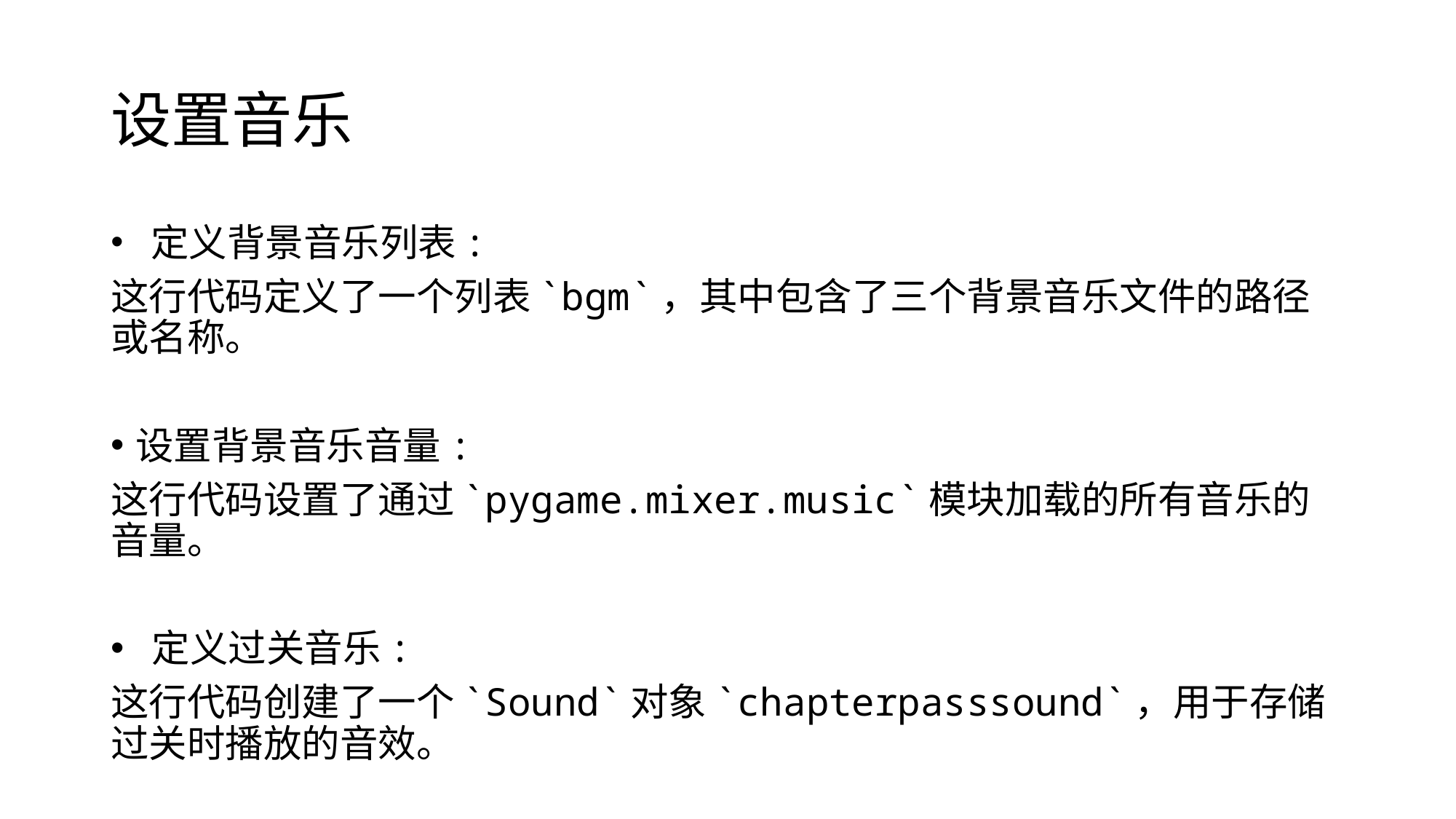

# 设置音乐
 定义背景音乐列表:
这行代码定义了一个列表`bgm`，其中包含了三个背景音乐文件的路径或名称。

设置背景音乐音量:
这行代码设置了通过`pygame.mixer.music`模块加载的所有音乐的音量。

 定义过关音乐:
这行代码创建了一个`Sound`对象`chapterpasssound`，用于存储过关时播放的音效。